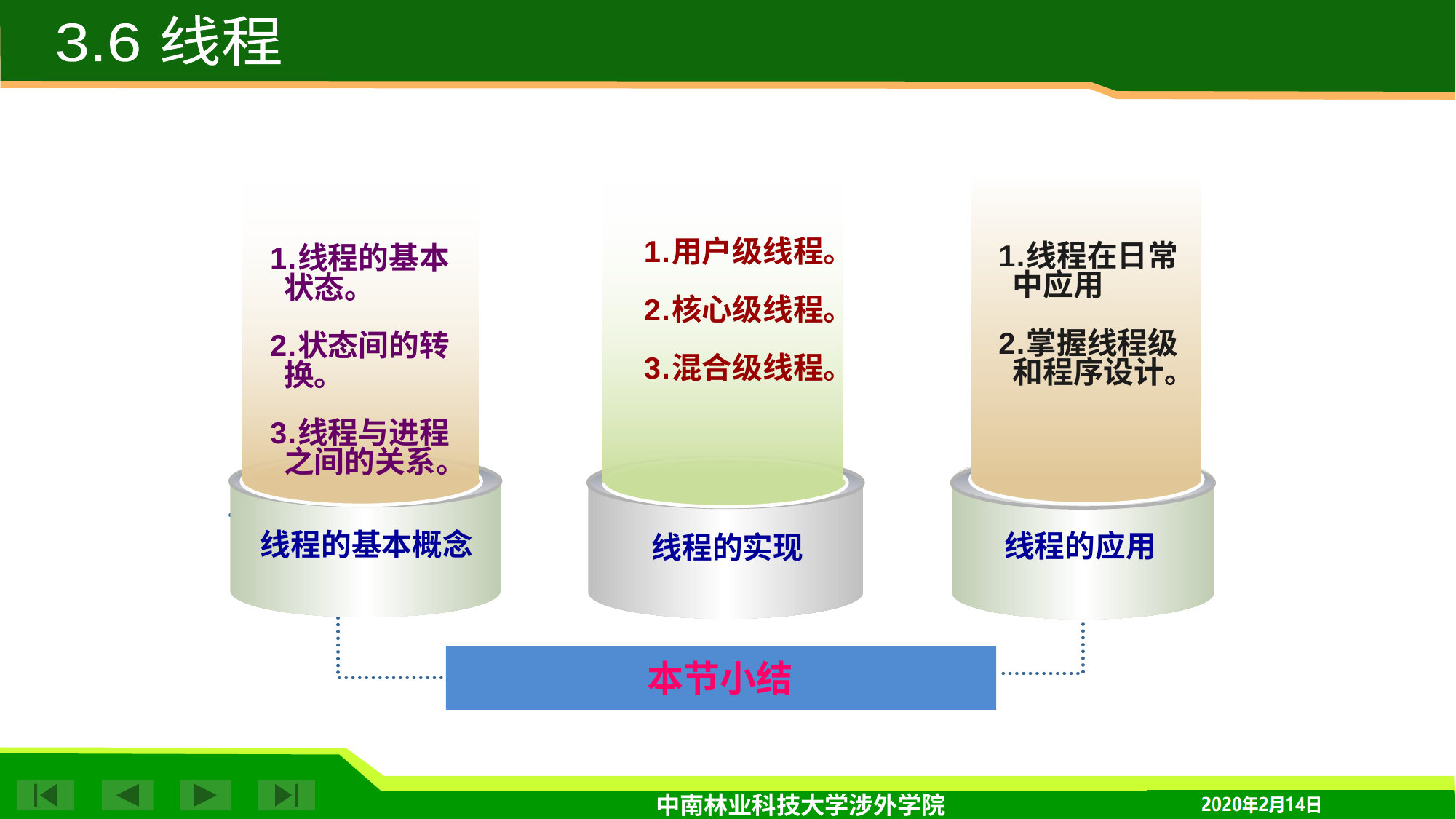

3.6 线程

用户级线程。

核心级线程。

混合级线程。
线程在日常中应用

掌握线程级和程序设计。

线程的基本状态。

状态间的转换。

线程与进程之间的关系。

线程的基本概念
线程的应用
线程的实现

本节小结